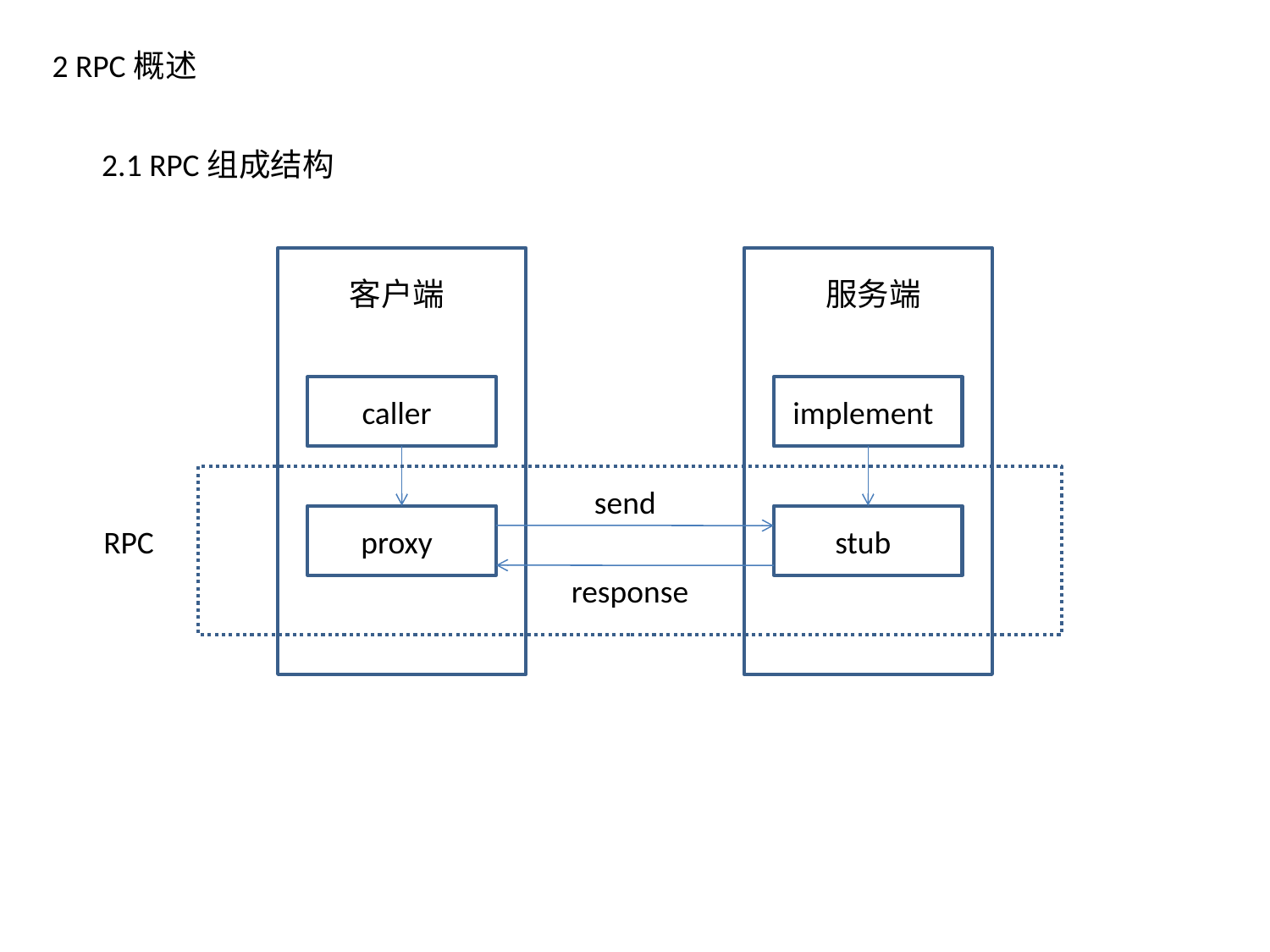

2 RPC概述
2.1 RPC组成结构

客户端
服务端

caller
implement

send

RPC
proxy
stub
response